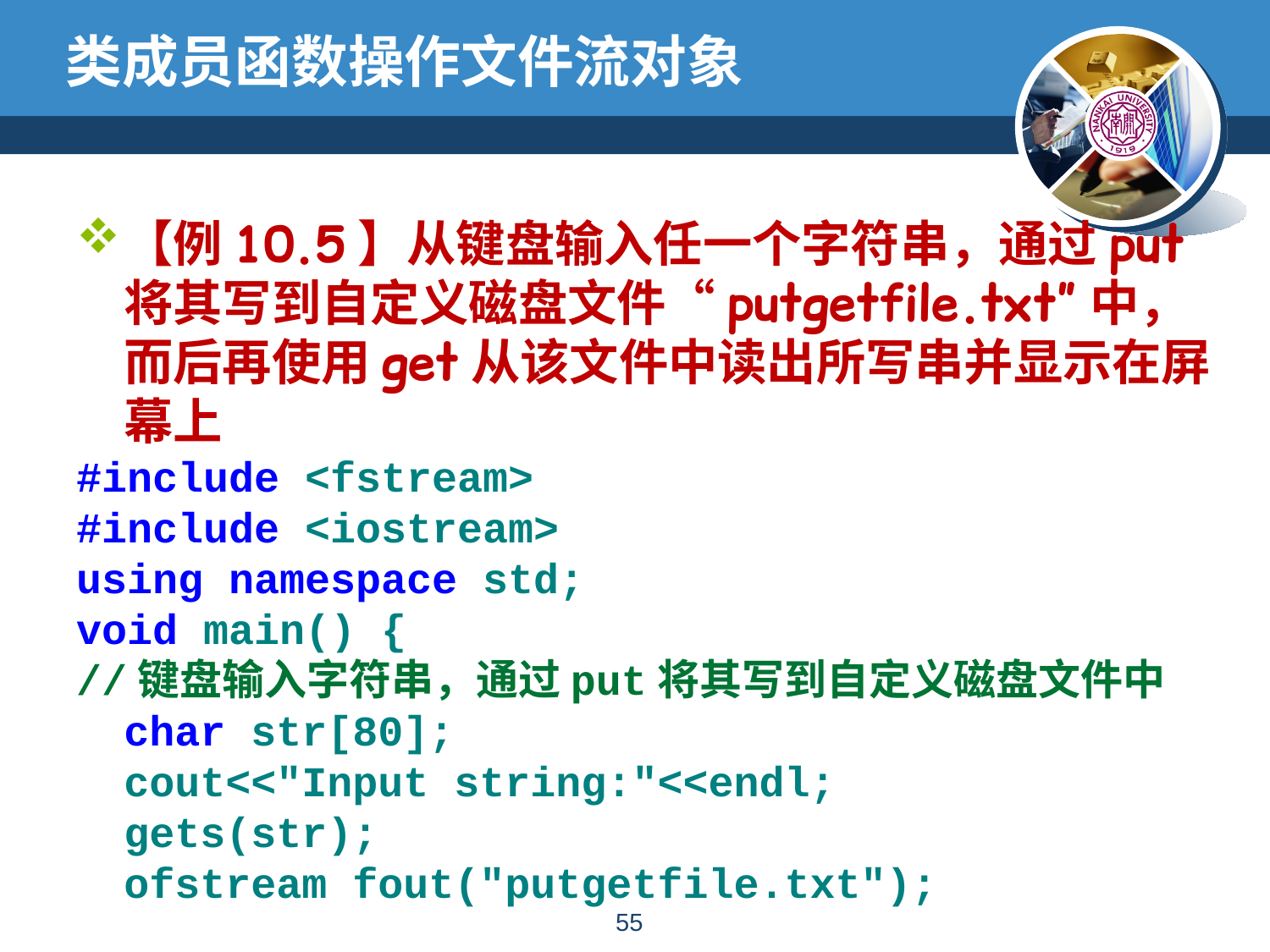

# 类成员函数操作文件流对象
【例10.5】从键盘输入任一个字符串，通过put将其写到自定义磁盘文件“putgetfile.txt”中，而后再使用get从该文件中读出所写串并显示在屏幕上
#include <fstream>
#include <iostream>
using namespace std;
void main() {
//键盘输入字符串，通过put将其写到自定义磁盘文件中
	char str[80];
	cout<<"Input string:"<<endl;
	gets(str);
	ofstream fout("putgetfile.txt");
55